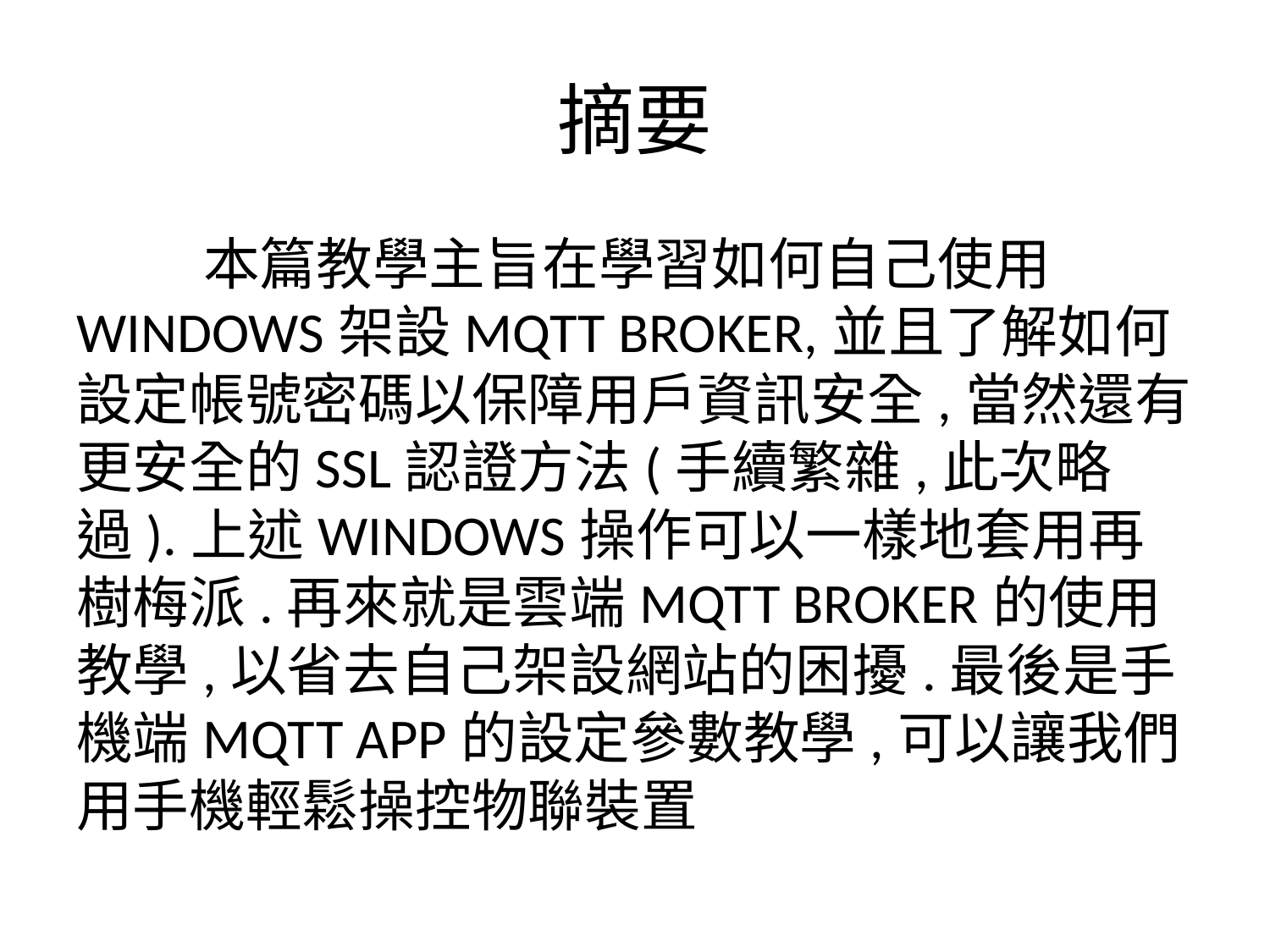

# 摘要
	本篇教學主旨在學習如何自己使用WINDOWS架設MQTT BROKER,並且了解如何設定帳號密碼以保障用戶資訊安全,當然還有更安全的SSL認證方法(手續繁雜,此次略過).上述WINDOWS操作可以一樣地套用再樹梅派.再來就是雲端MQTT BROKER的使用教學,以省去自己架設網站的困擾.最後是手機端MQTT APP的設定參數教學,可以讓我們用手機輕鬆操控物聯裝置